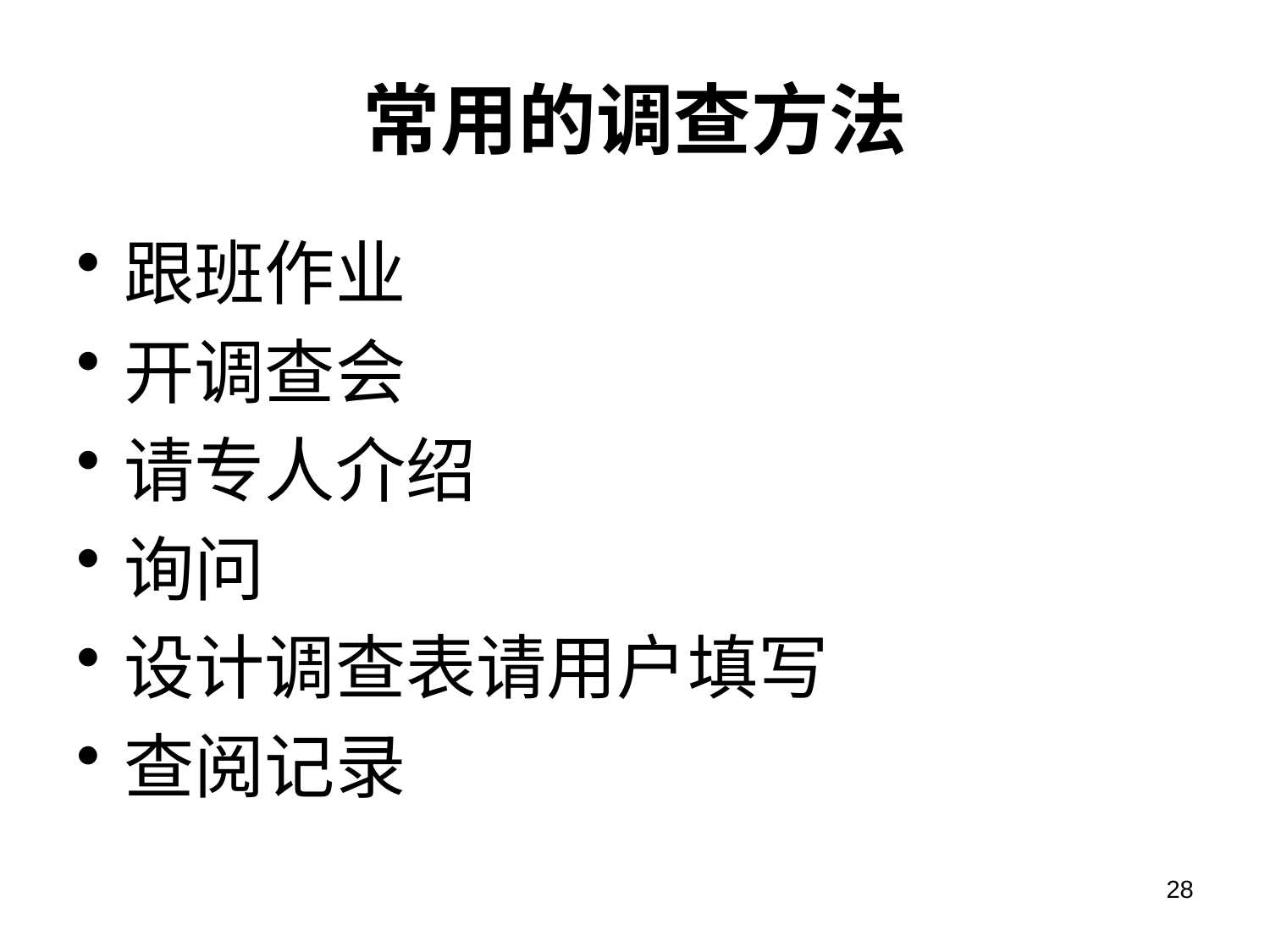

# 常用的调查方法
跟班作业
开调查会
请专人介绍
询问
设计调查表请用户填写
查阅记录

28